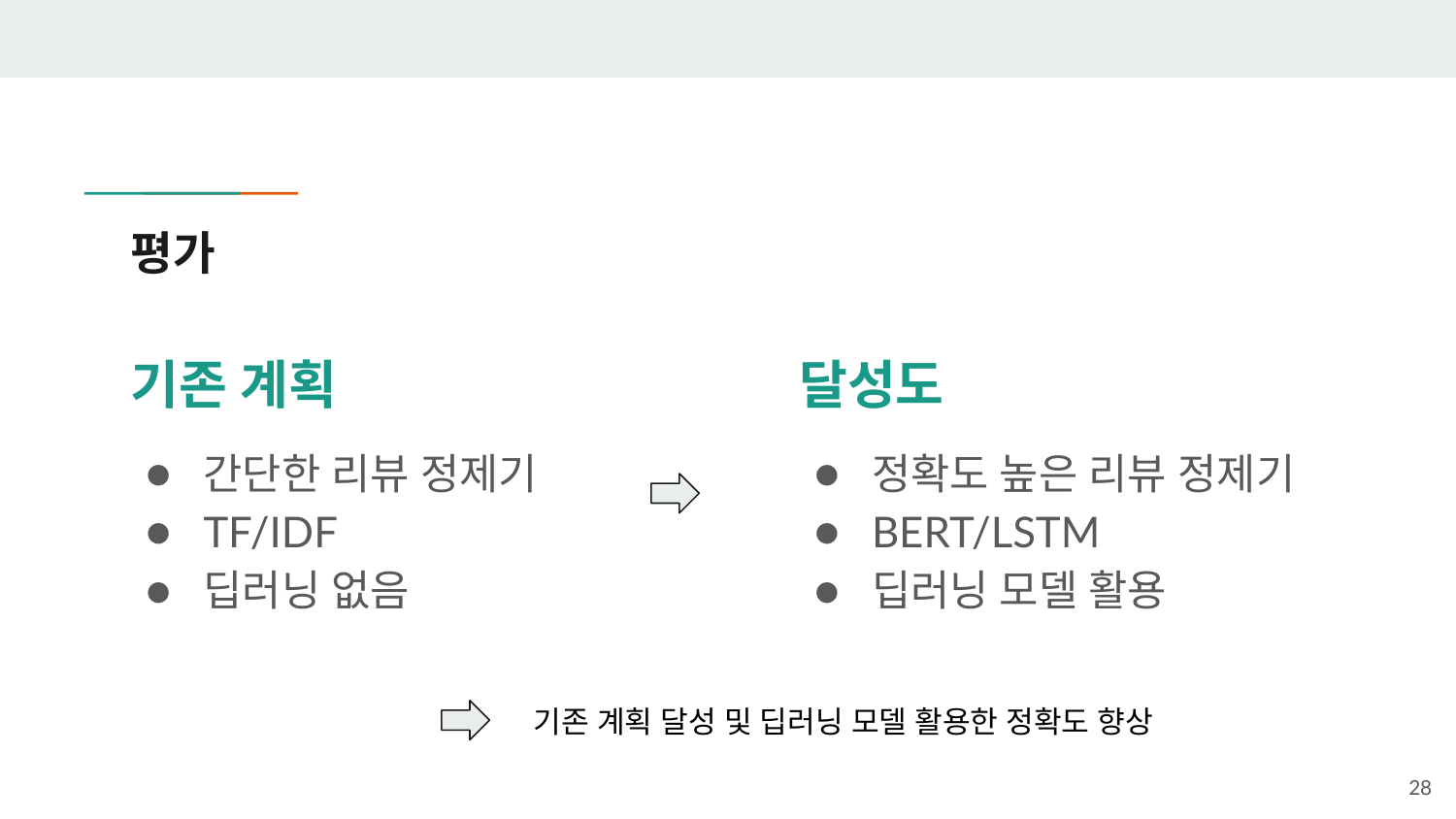

# 평가
기존 계획
간단한 리뷰 정제기
TF/IDF
딥러닝 없음
달성도
정확도 높은 리뷰 정제기
BERT/LSTM
딥러닝 모델 활용

기존 계획 달성 및 딥러닝 모델 활용한 정확도 향상

28